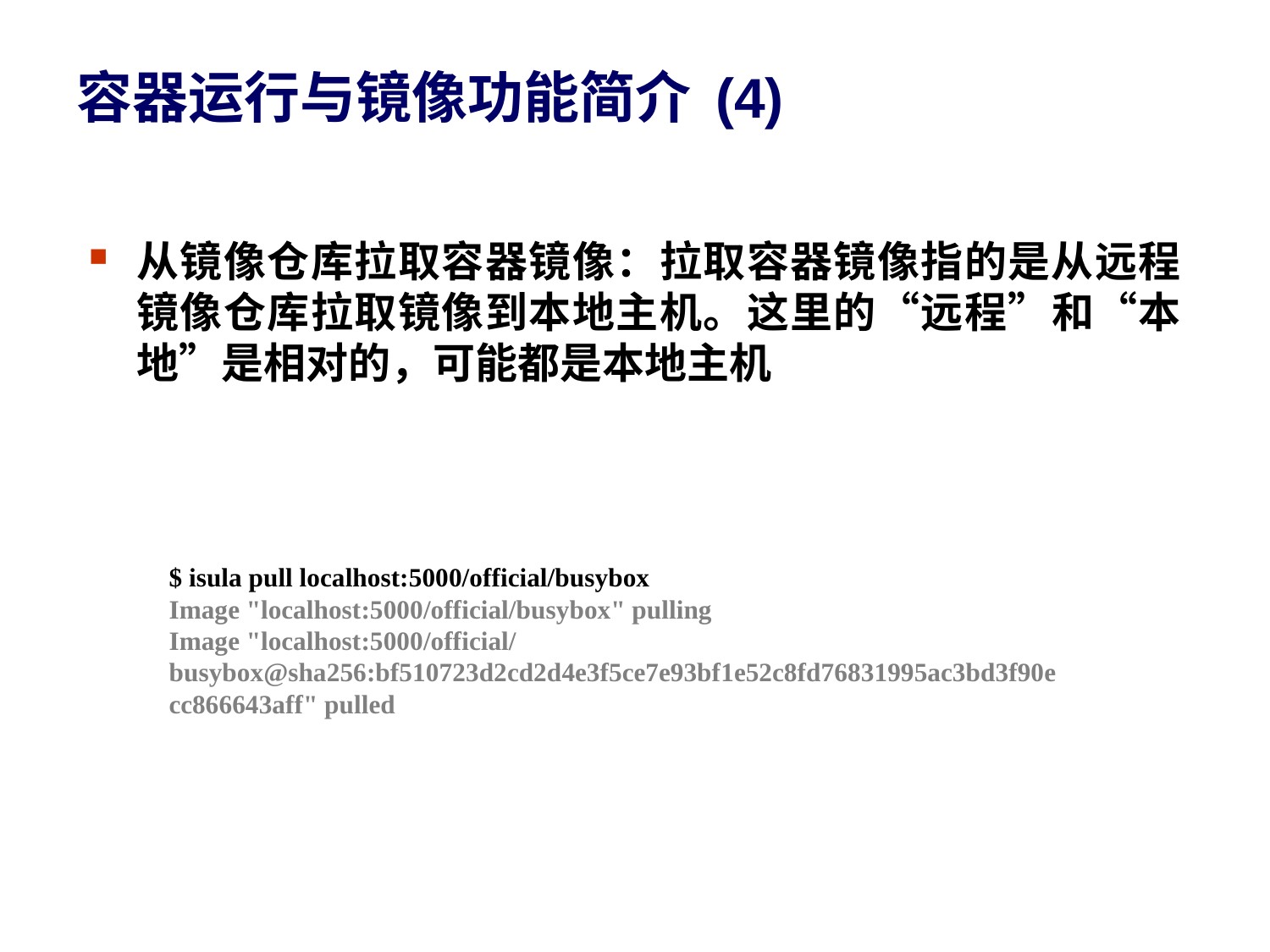

# 容器运行与镜像功能简介 (4)
从镜像仓库拉取容器镜像：拉取容器镜像指的是从远程镜像仓库拉取镜像到本地主机。这里的“远程”和“本地”是相对的，可能都是本地主机
$ isula pull localhost:5000/official/busybox
Image "localhost:5000/official/busybox" pulling
Image "localhost:5000/official/busybox@sha256:bf510723d2cd2d4e3f5ce7e93bf1e52c8fd76831995ac3bd3f90ecc866643aff" pulled